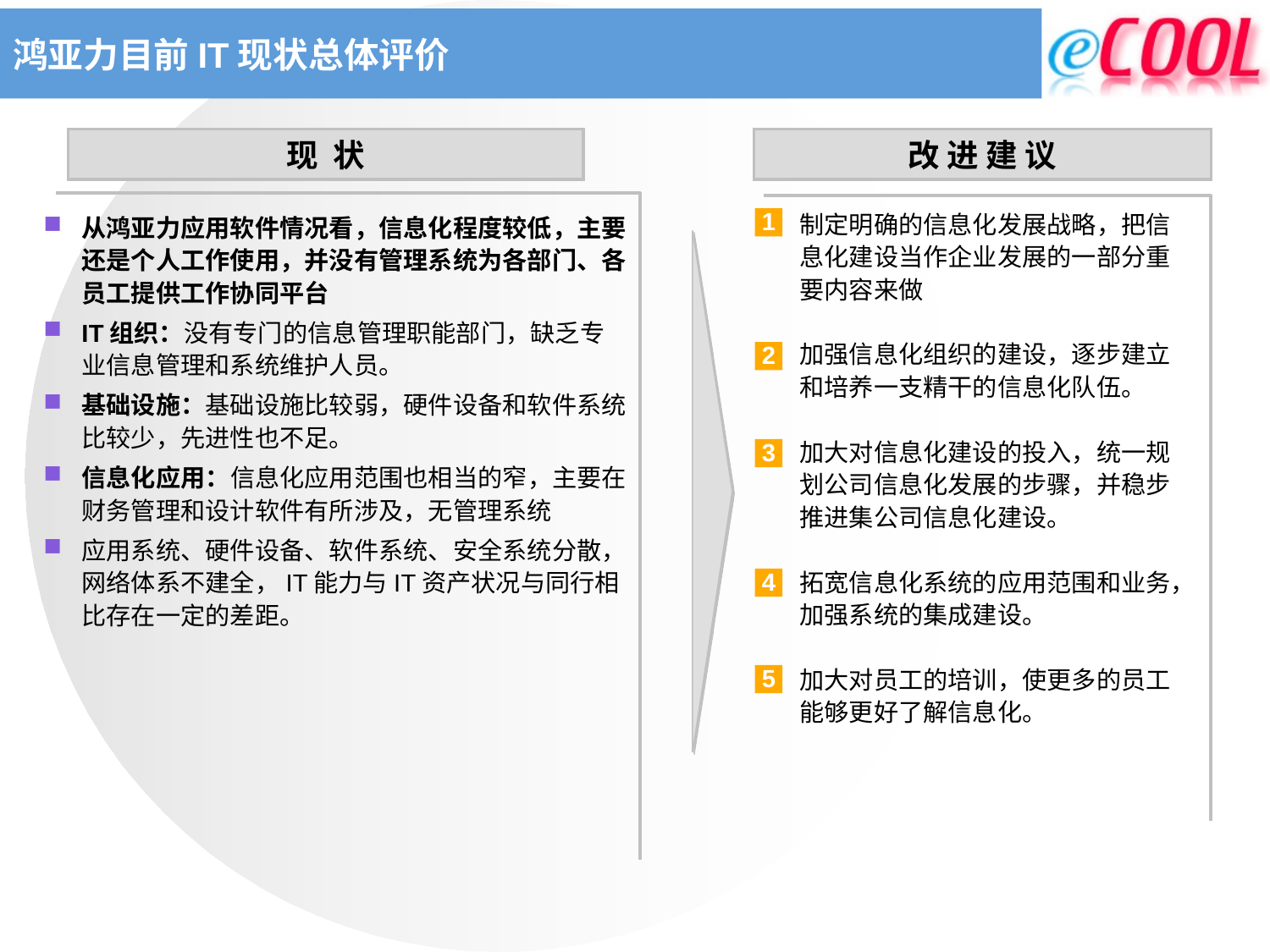

# 鸿亚力目前IT现状总体评价
现  状
改 进 建 议

制定明确的信息化发展战略，把信息化建设当作企业发展的一部分重要内容来做

加强信息化组织的建设，逐步建立和培养一支精干的信息化队伍。

加大对信息化建设的投入，统一规划公司信息化发展的步骤，并稳步推进集公司信息化建设。

拓宽信息化系统的应用范围和业务，加强系统的集成建设。

加大对员工的培训，使更多的员工能够更好了解信息化。
1
2
3
4
5
从鸿亚力应用软件情况看，信息化程度较低，主要还是个人工作使用，并没有管理系统为各部门、各员工提供工作协同平台
IT组织：没有专门的信息管理职能部门，缺乏专业信息管理和系统维护人员。
基础设施：基础设施比较弱，硬件设备和软件系统比较少，先进性也不足。
信息化应用：信息化应用范围也相当的窄，主要在财务管理和设计软件有所涉及，无管理系统
应用系统、硬件设备、软件系统、安全系统分散，网络体系不建全，IT能力与IT资产状况与同行相比存在一定的差距。